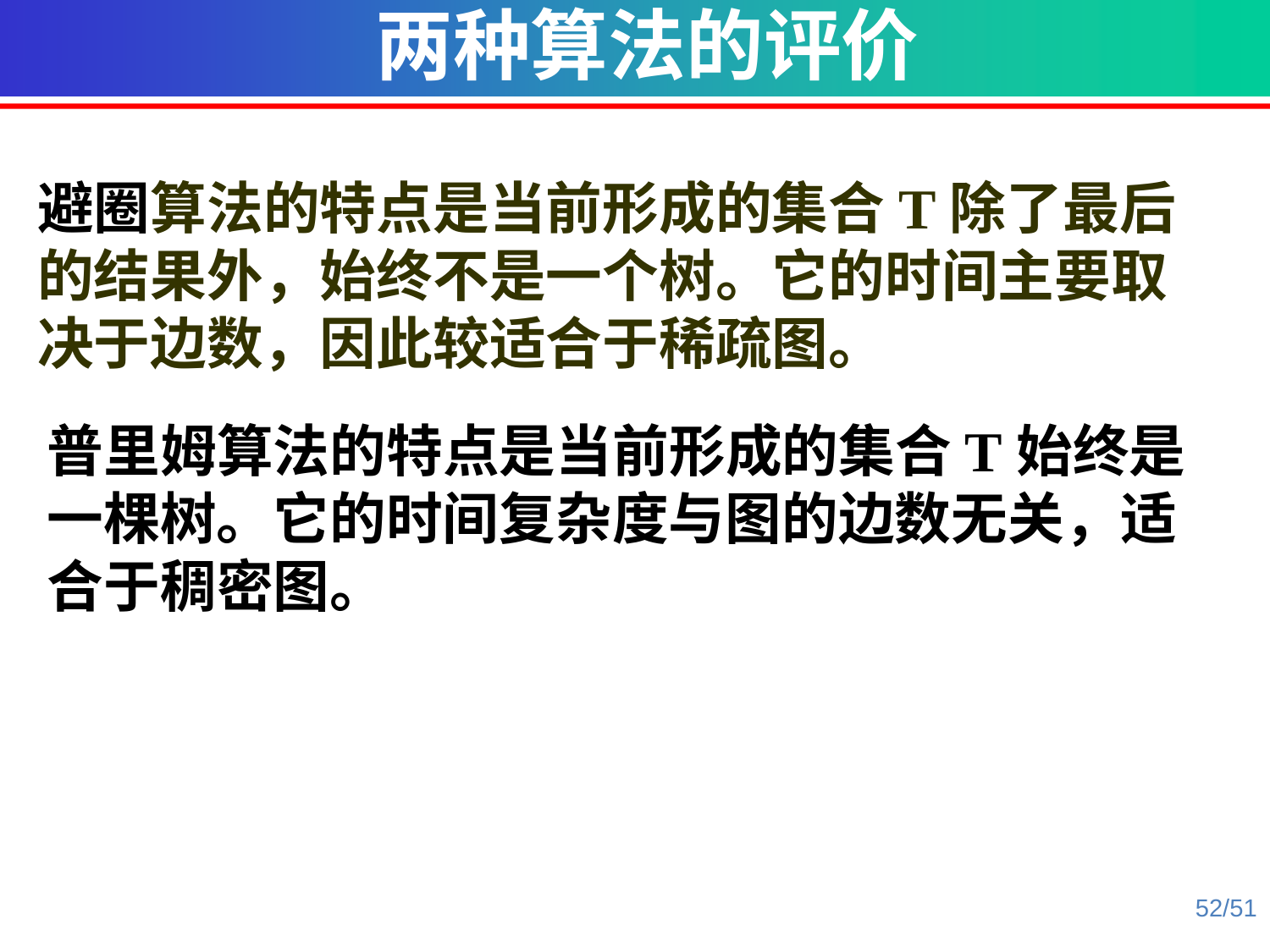

两种算法的评价
避圈算法的特点是当前形成的集合T除了最后的结果外，始终不是一个树。它的时间主要取决于边数，因此较适合于稀疏图。
普里姆算法的特点是当前形成的集合T始终是一棵树。它的时间复杂度与图的边数无关，适合于稠密图。
52/51